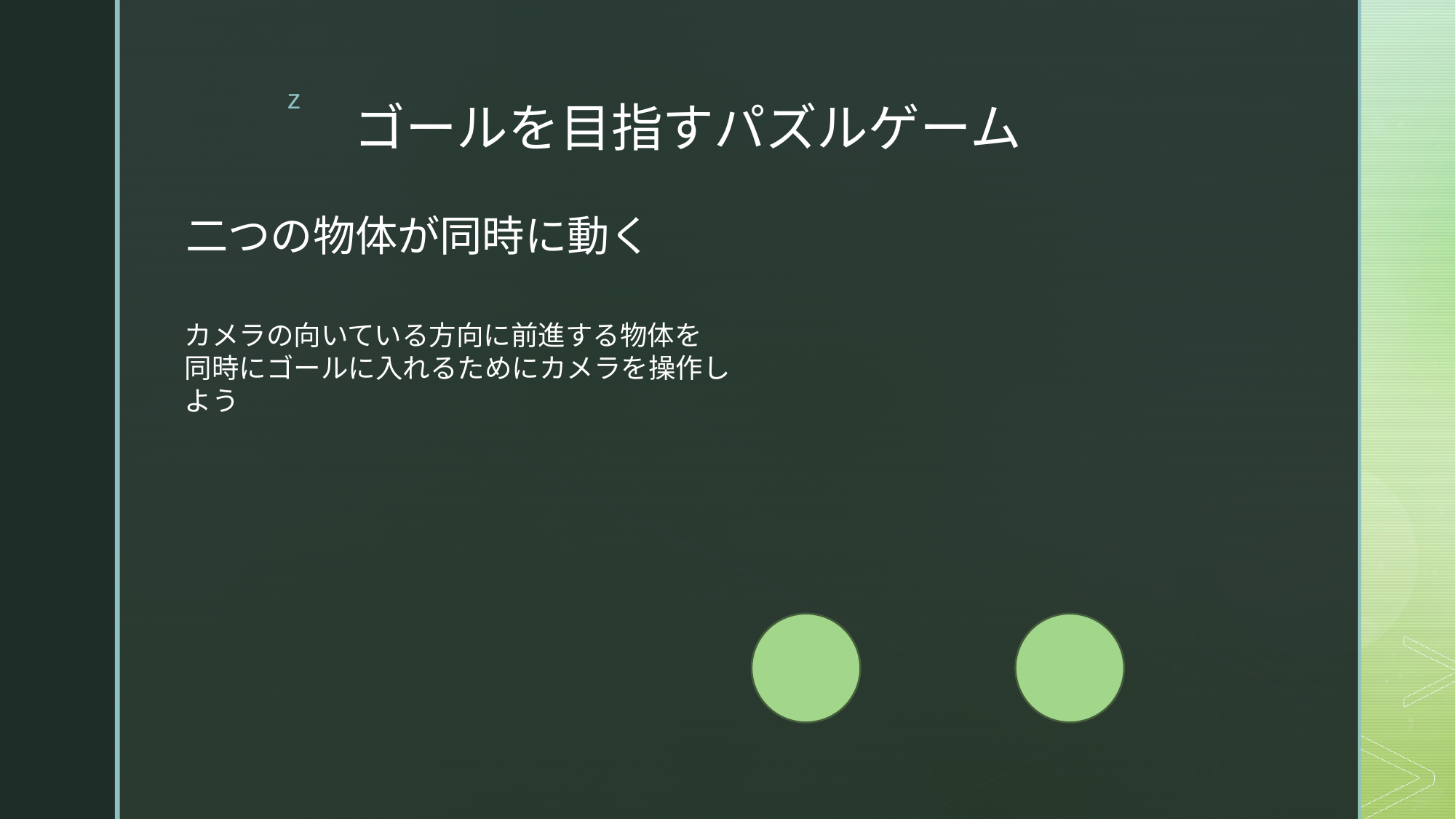

# ゴールを目指すパズルゲーム
二つの物体が同時に動く
カメラの向いている方向に前進する物体を
同時にゴールに入れるためにカメラを操作しよう